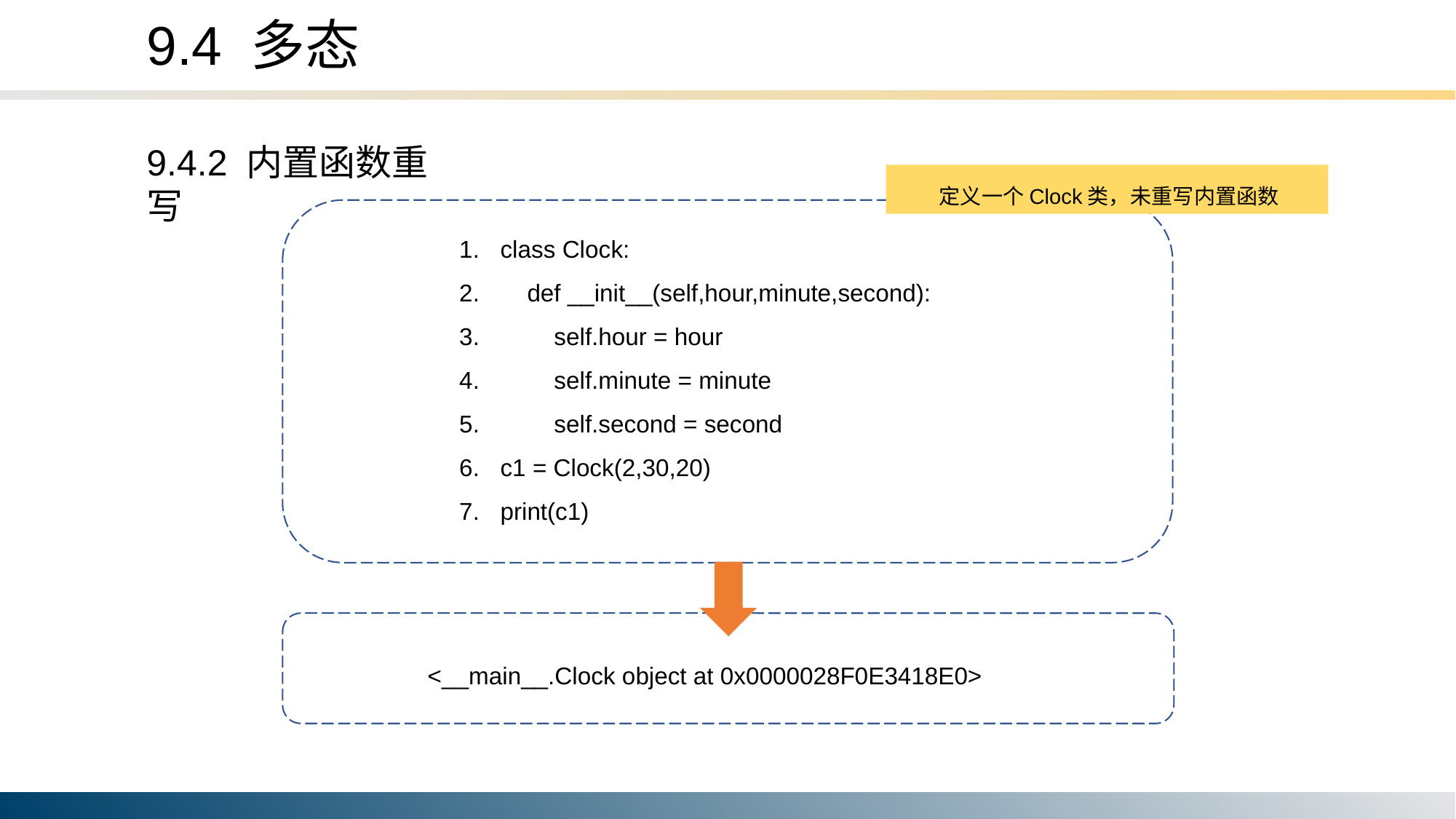

9.4 多态
9.4.2 内置函数重写
定义一个Clock类，未重写内置函数

class Clock:
    def __init__(self,hour,minute,second):
        self.hour = hour
        self.minute = minute
        self.second = second
c1 = Clock(2,30,20)
print(c1)

<__main__.Clock object at 0x0000028F0E3418E0>